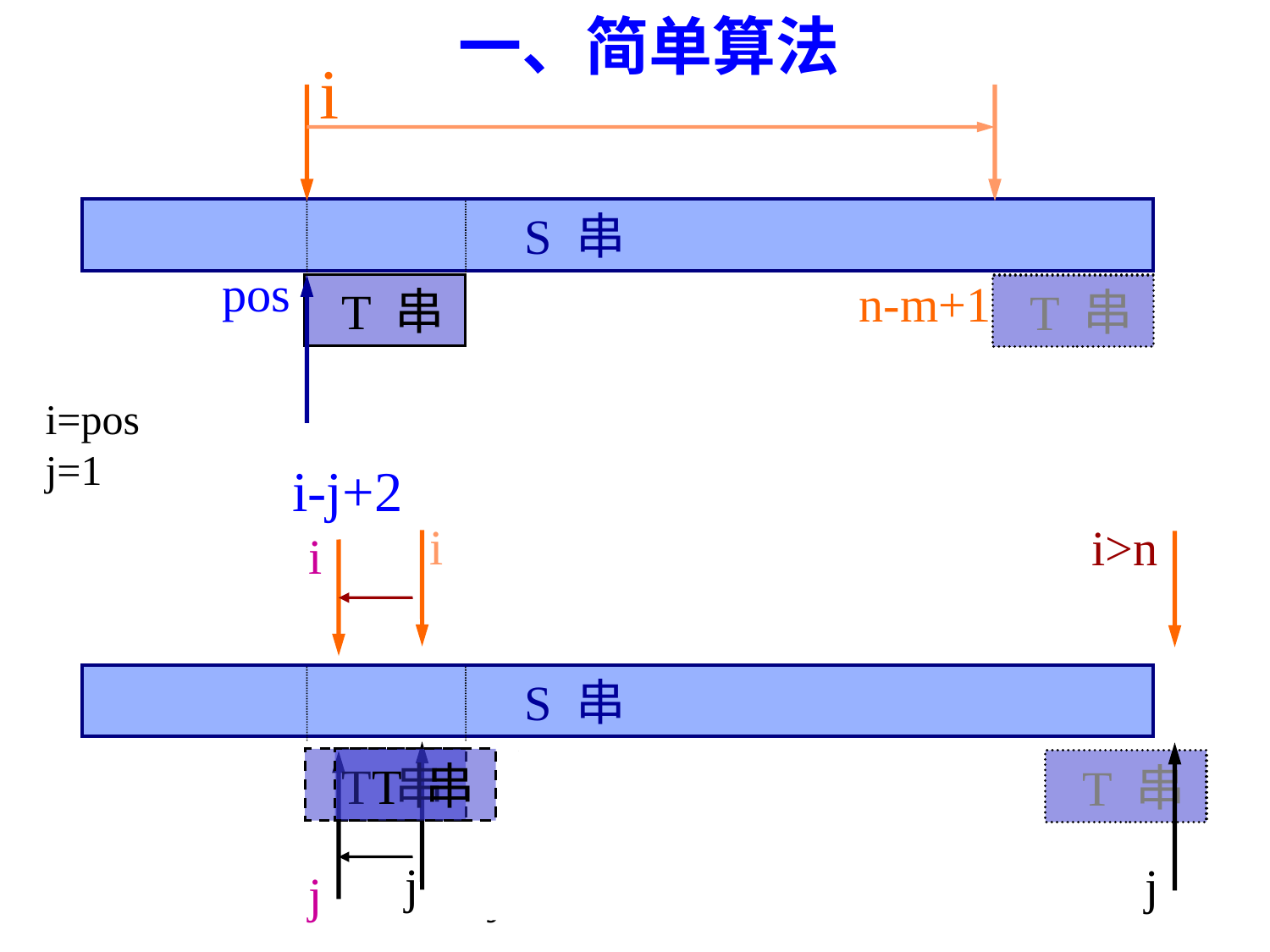

一、简单算法
i

                                   S 串

pos
n-m+1
  T 串

  T 串
i=pos
j=1
i-j+2
    i

  j
i>n

j

i

j
i

j

i

                                   S 串

j
  T 串
  T 串
  T 串

j>m